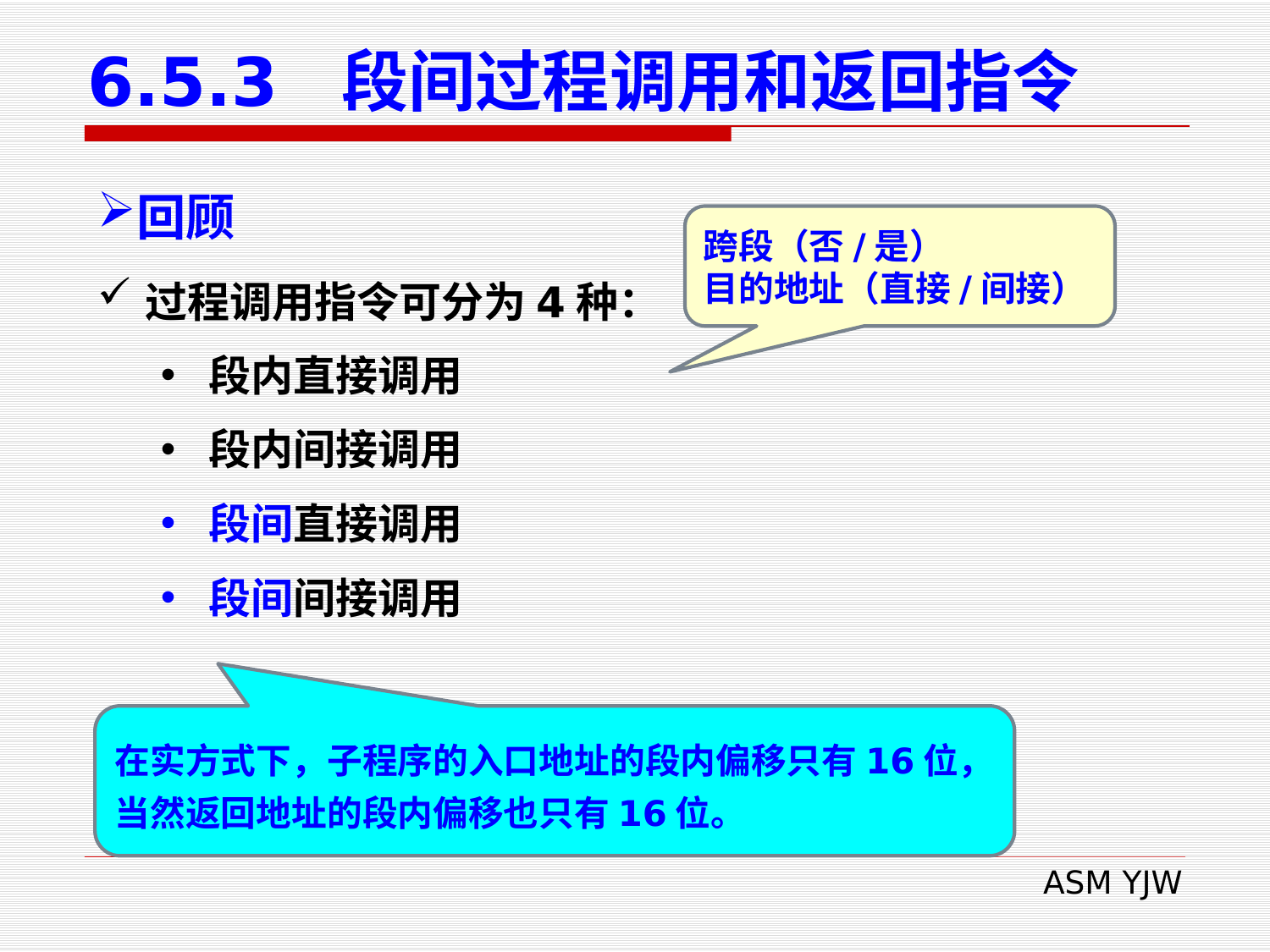

# 6.5.3  段间过程调用和返回指令
回顾
跨段（否/是）
目的地址（直接/间接）
过程调用指令可分为4种：
段内直接调用
段内间接调用
段间直接调用
段间间接调用
在实方式下，子程序的入口地址的段内偏移只有16位，当然返回地址的段内偏移也只有16位。